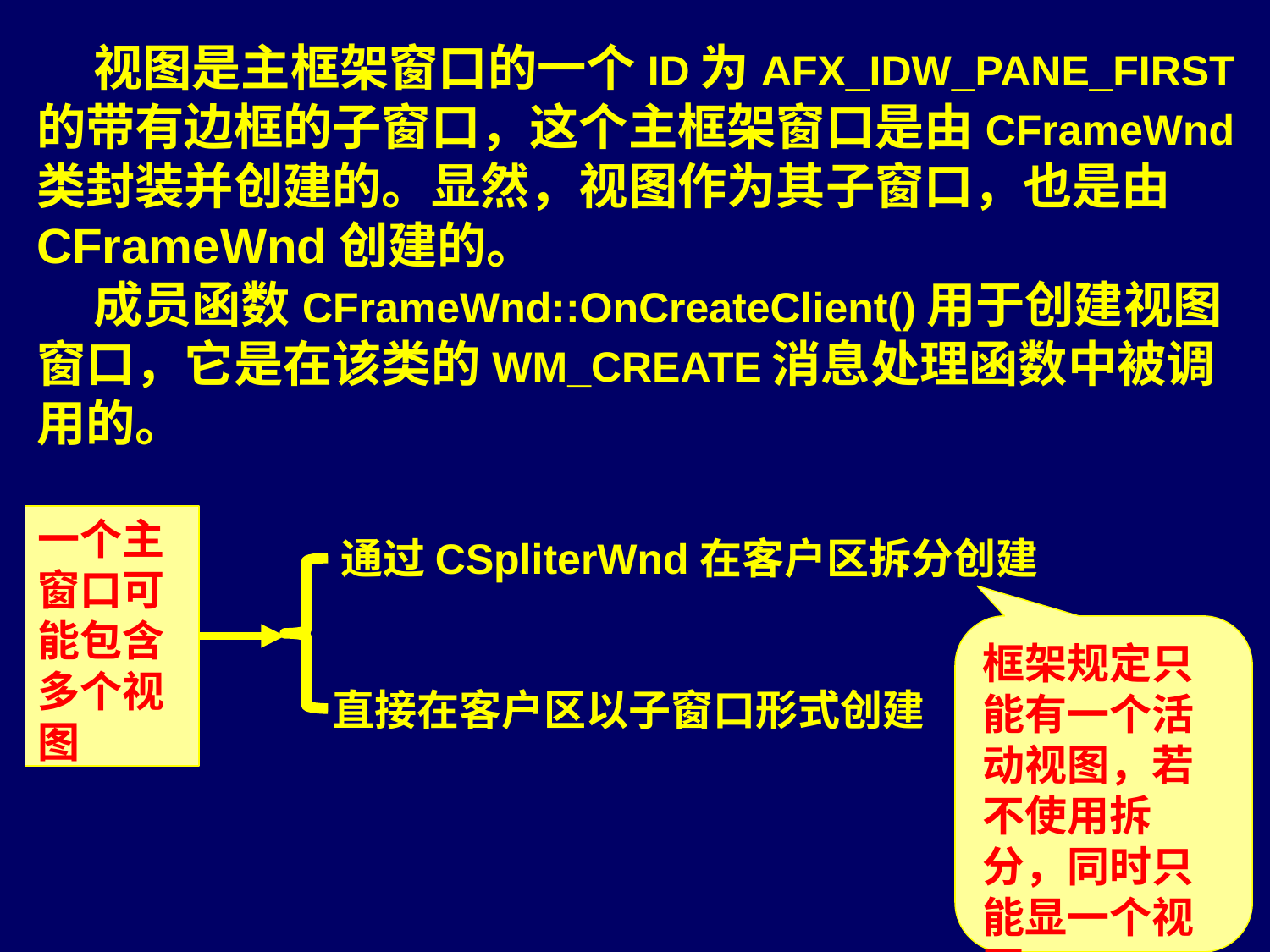

视图是主框架窗口的一个ID为AFX_IDW_PANE_FIRST的带有边框的子窗口，这个主框架窗口是由CFrameWnd类封装并创建的。显然，视图作为其子窗口，也是由CFrameWnd创建的。
    成员函数CFrameWnd::OnCreateClient()用于创建视图窗口，它是在该类的WM_CREATE消息处理函数中被调用的。
一个主窗口可能包含多个视图
通过CSpliterWnd在客户区拆分创建

框架规定只能有一个活动视图，若不使用拆分，同时只能显一个视图
直接在客户区以子窗口形式创建